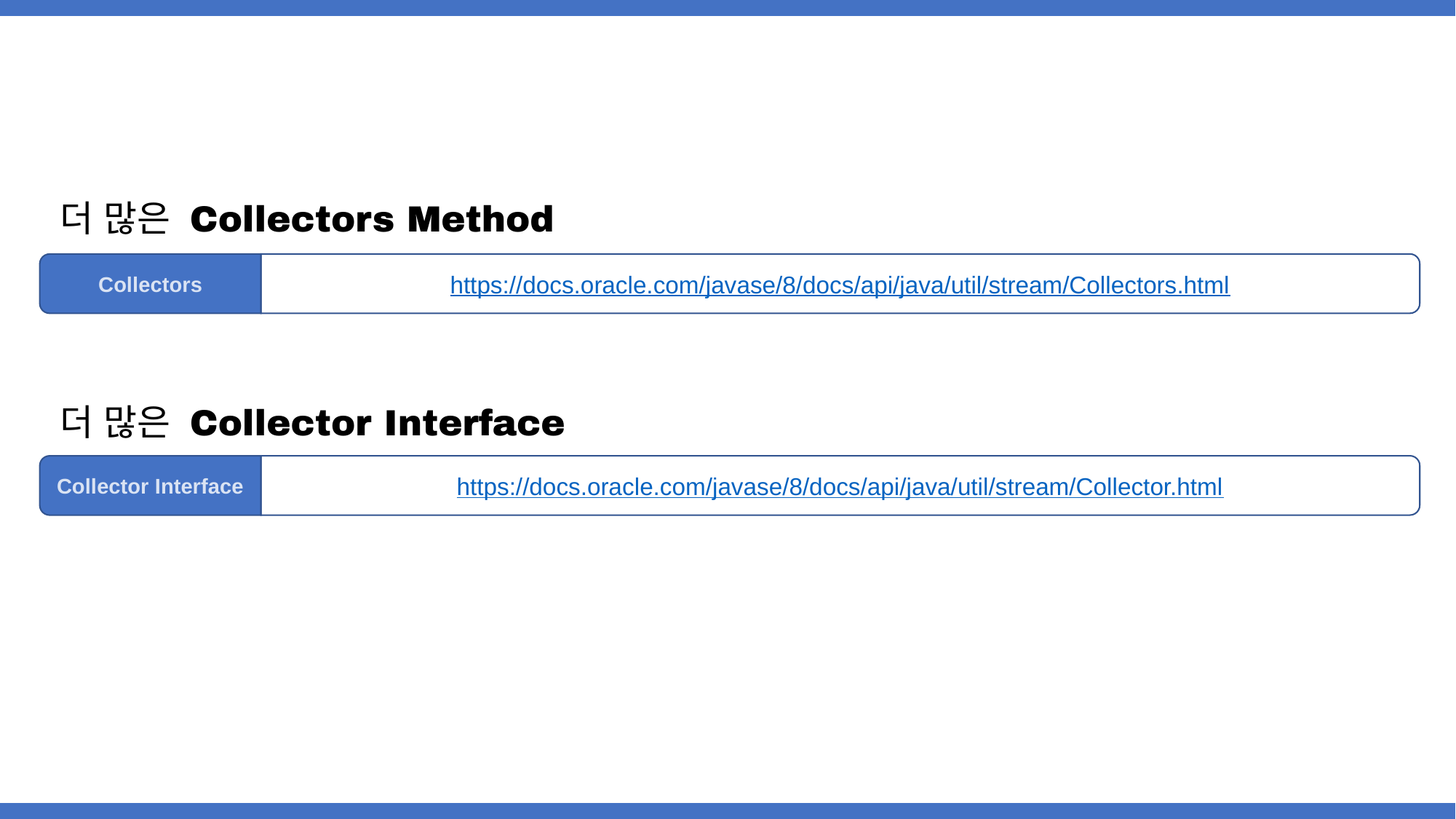

더 많은 Collectors Method

Collectors
https://docs.oracle.com/javase/8/docs/api/java/util/stream/Collectors.html
더 많은 Collector Interface

Collector Interface
https://docs.oracle.com/javase/8/docs/api/java/util/stream/Collector.html